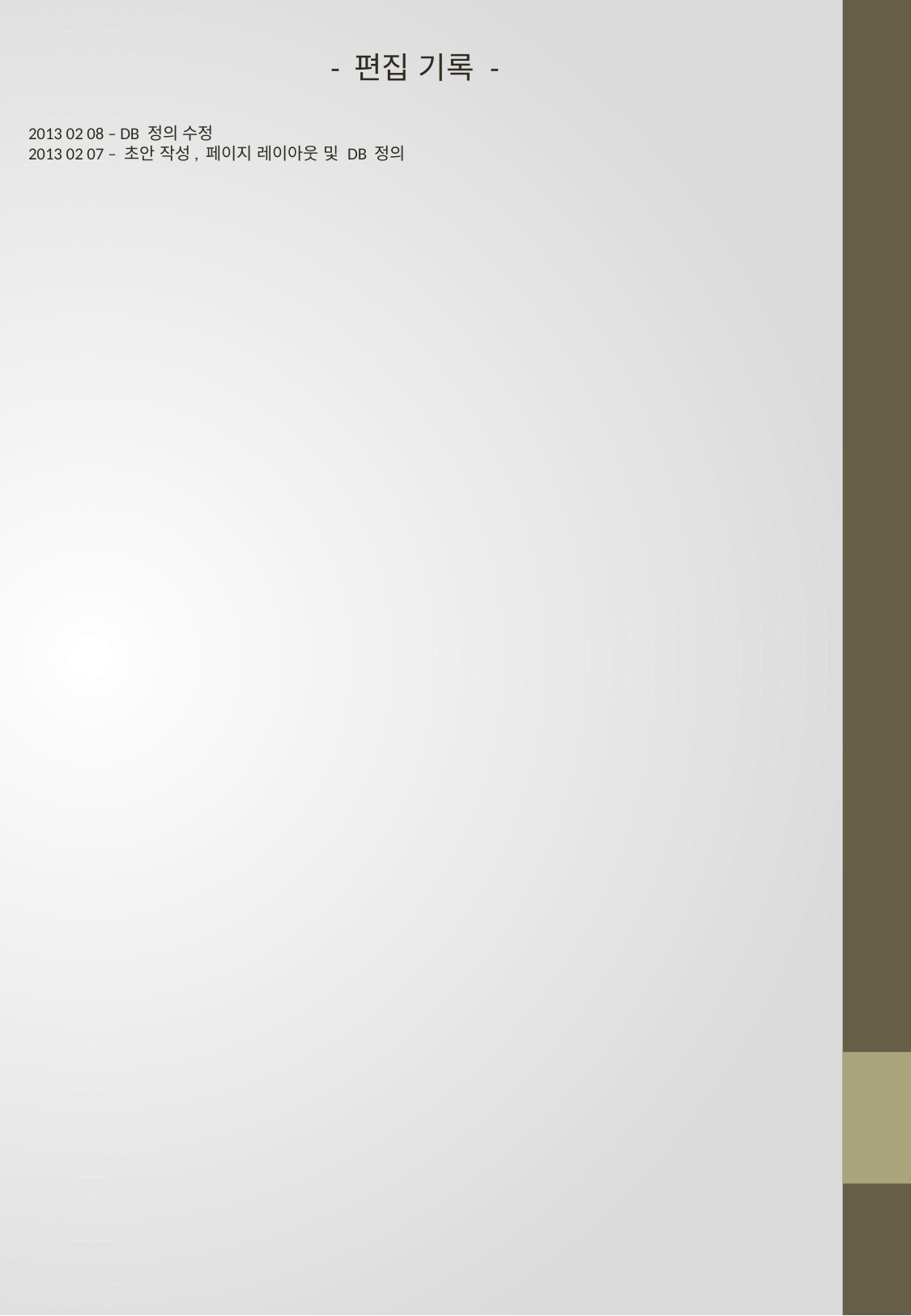

- 편집 기록 -
2013 02 08 – DB 정의 수정
2013 02 07 – 초안 작성, 페이지 레이아웃 및 DB 정의